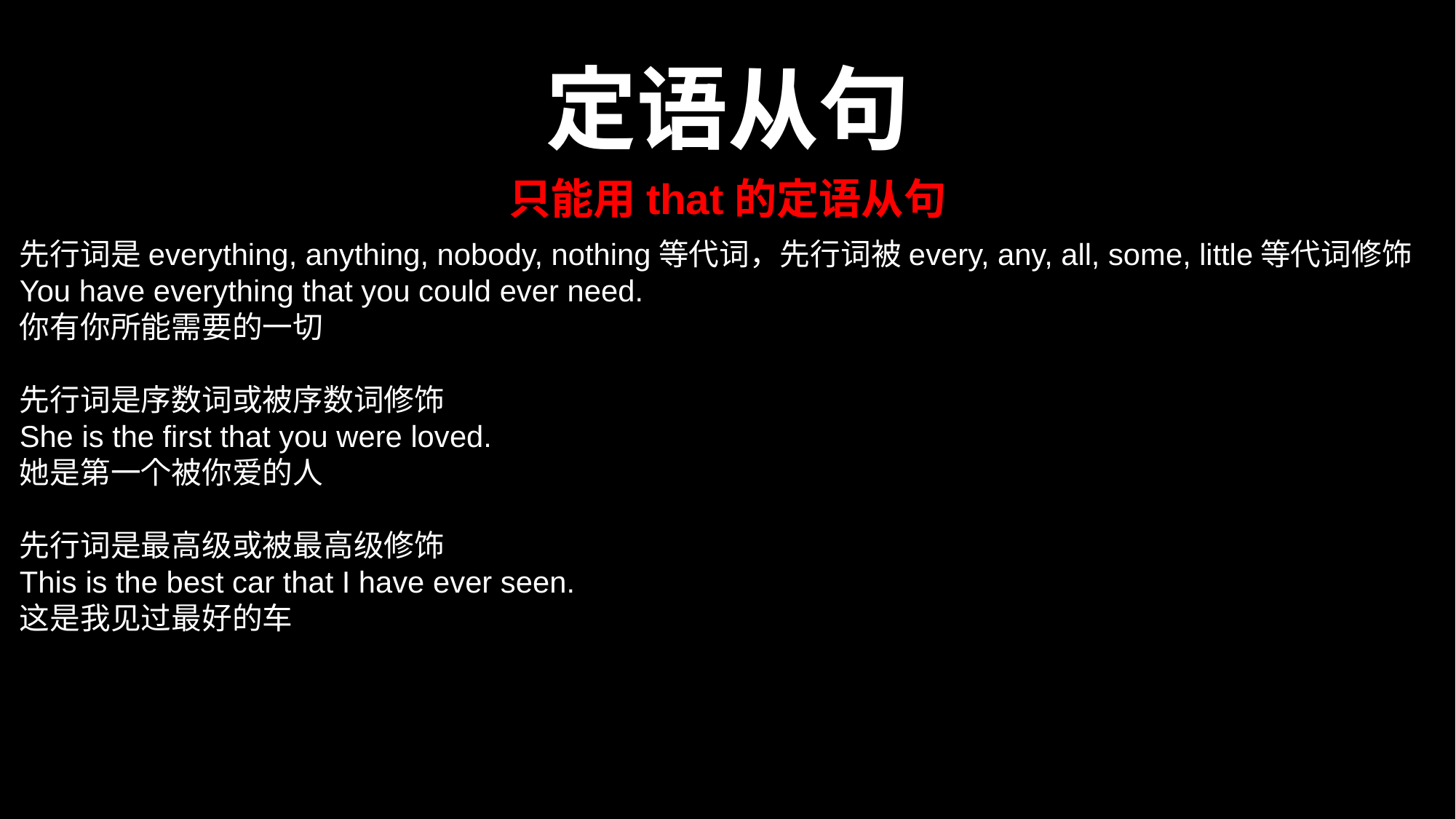

定语从句
只能用that的定语从句
先行词是everything, anything, nobody, nothing等代词，先行词被every, any, all, some, little等代词修饰
You have everything that you could ever need.
你有你所能需要的一切

先行词是序数词或被序数词修饰
She is the first that you were loved.
她是第一个被你爱的人

先行词是最高级或被最高级修饰
This is the best car that I have ever seen.
这是我见过最好的车